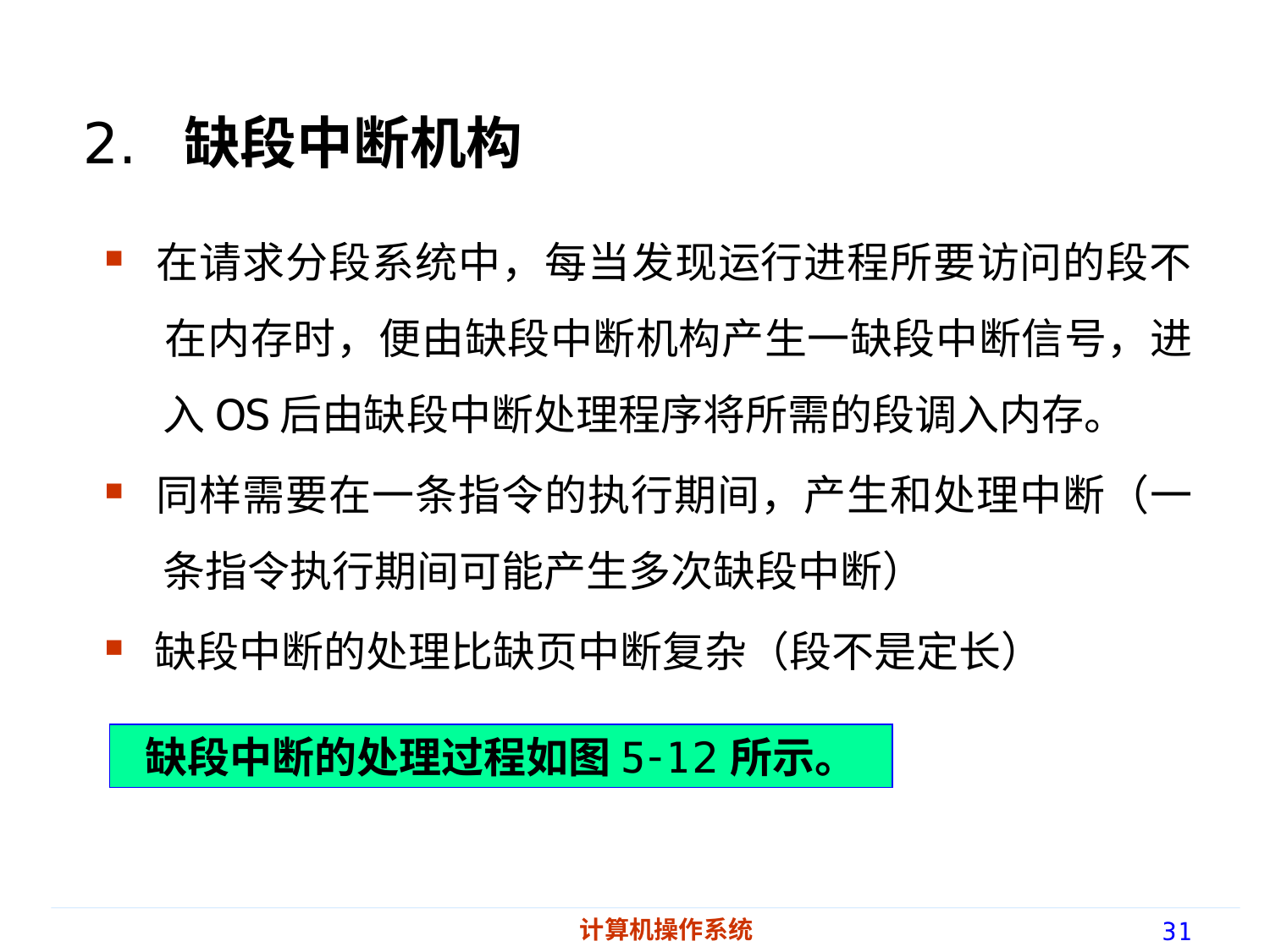

2.  缺段中断机构
 在请求分段系统中，每当发现运行进程所要访问的段不
   在内存时，便由缺段中断机构产生一缺段中断信号，进
   入OS后由缺段中断处理程序将所需的段调入内存。
 同样需要在一条指令的执行期间，产生和处理中断（一
   条指令执行期间可能产生多次缺段中断）
 缺段中断的处理比缺页中断复杂（段不是定长）
缺段中断的处理过程如图5-12所示。
计算机操作系统
31